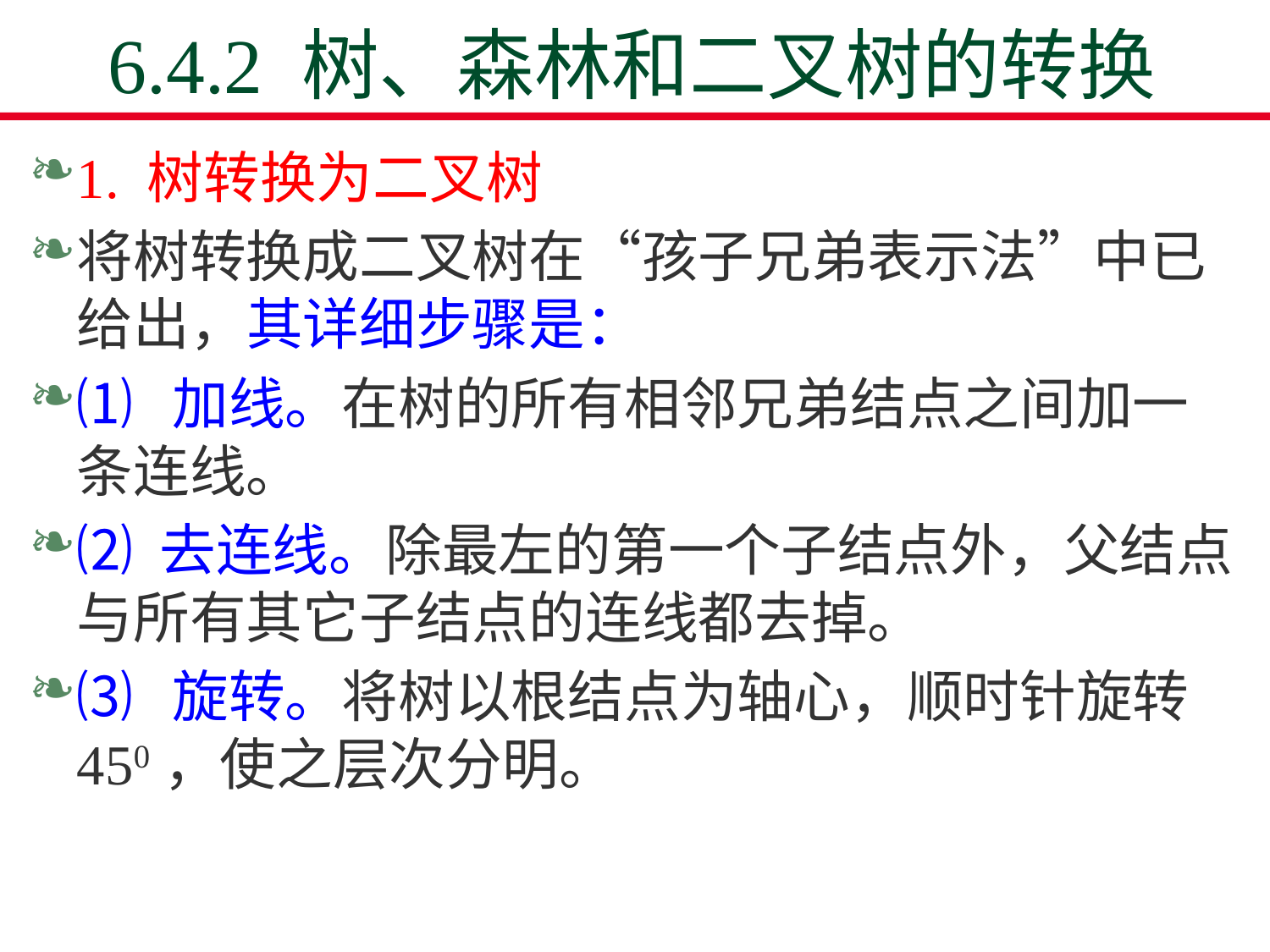

# 6.4.2 树、森林和二叉树的转换
1. 树转换为二叉树
将树转换成二叉树在“孩子兄弟表示法”中已给出，其详细步骤是：
⑴  加线。在树的所有相邻兄弟结点之间加一条连线。
⑵ 去连线。除最左的第一个子结点外，父结点与所有其它子结点的连线都去掉。
⑶  旋转。将树以根结点为轴心，顺时针旋转450，使之层次分明。